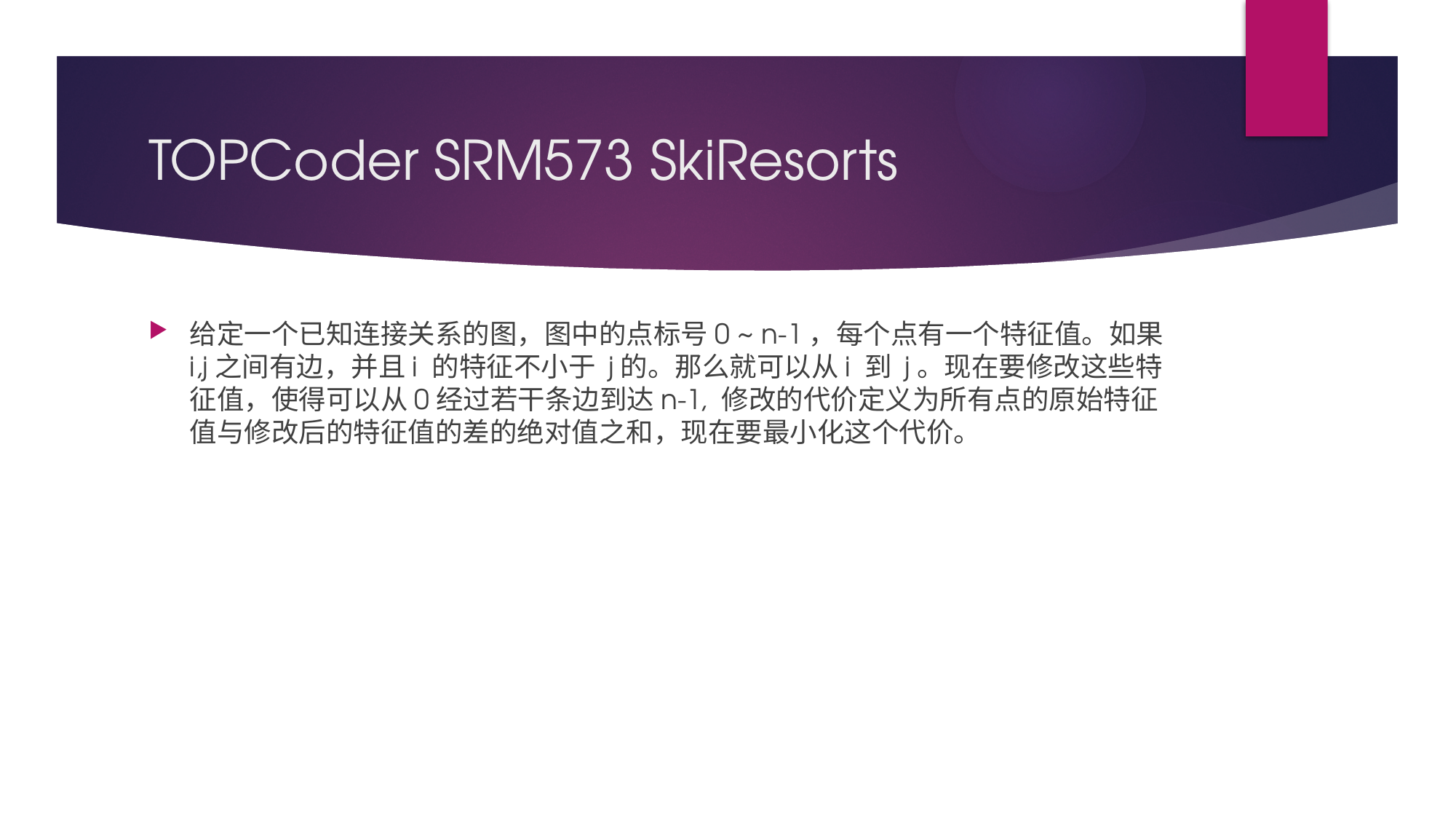

# TOPCoder SRM573 SkiResorts
给定一个已知连接关系的图，图中的点标号0 ~ n-1，每个点有一个特征值。如果i,j之间有边，并且i 的特征不小于 j的。那么就可以从i 到 j。现在要修改这些特征值，使得可以从0经过若干条边到达n-1, 修改的代价定义为所有点的原始特征值与修改后的特征值的差的绝对值之和，现在要最小化这个代价。